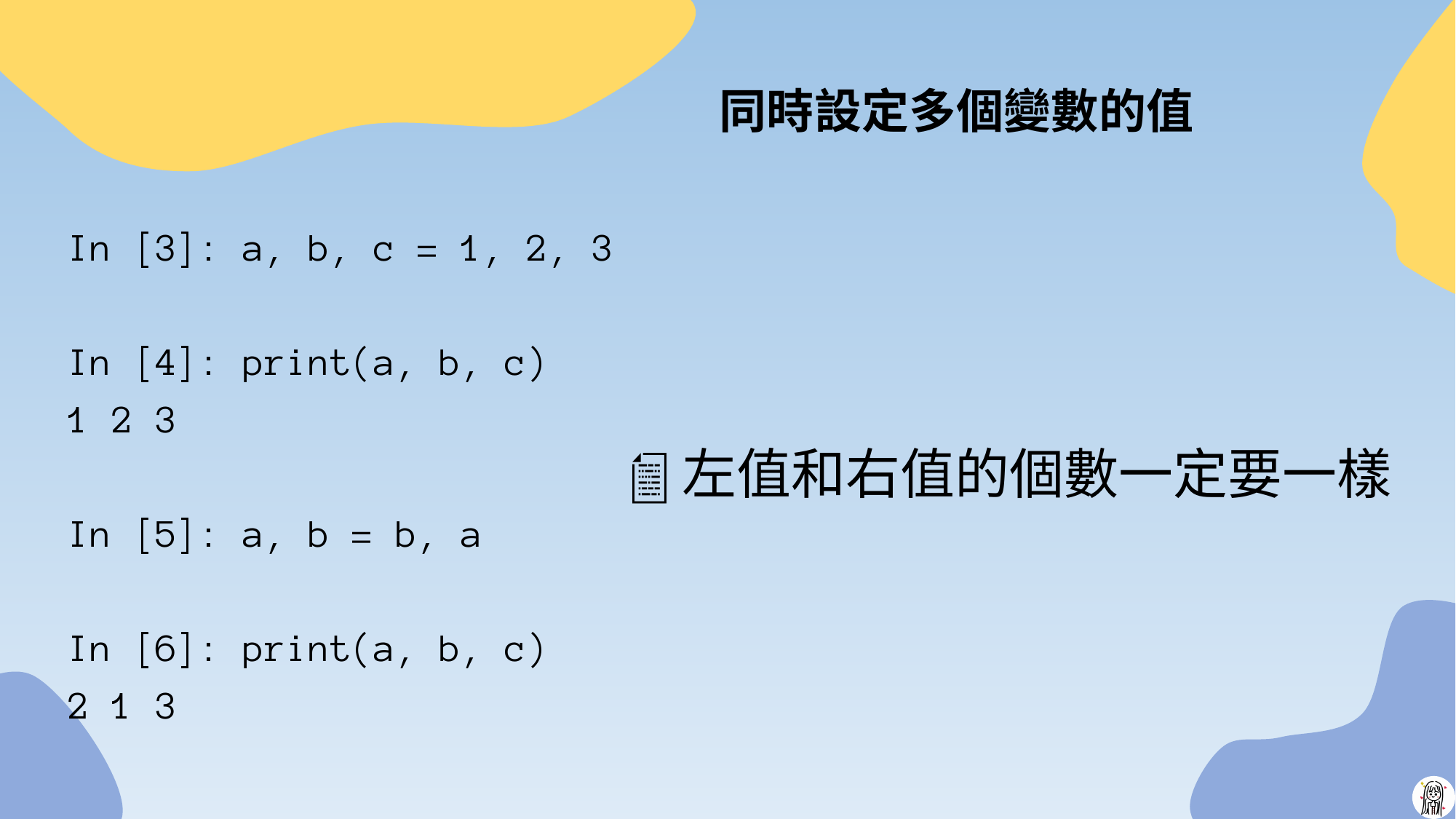

# 同時設定多個變數的值
In [3]: a, b, c = 1, 2, 3

In [4]: print(a, b, c)
1 2 3

In [5]: a, b = b, a

In [6]: print(a, b, c)
2 1 3

📄左值和右值的個數一定要一樣
35